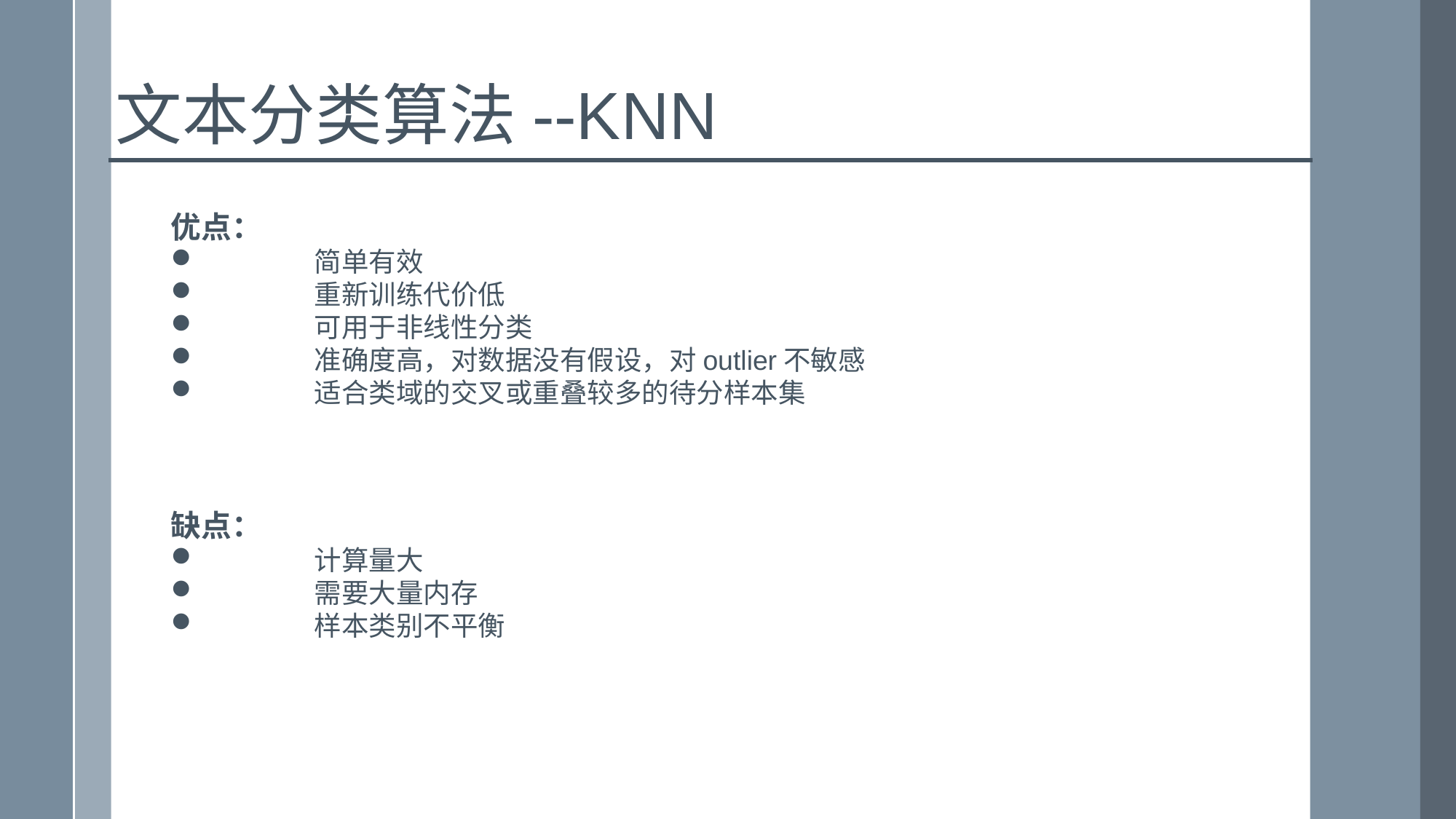

文本分类算法--KNN
优点：
	简单有效
	重新训练代价低
	可用于非线性分类
	准确度高，对数据没有假设，对outlier不敏感
	适合类域的交叉或重叠较多的待分样本集

缺点：
	计算量大
	需要大量内存
	样本类别不平衡